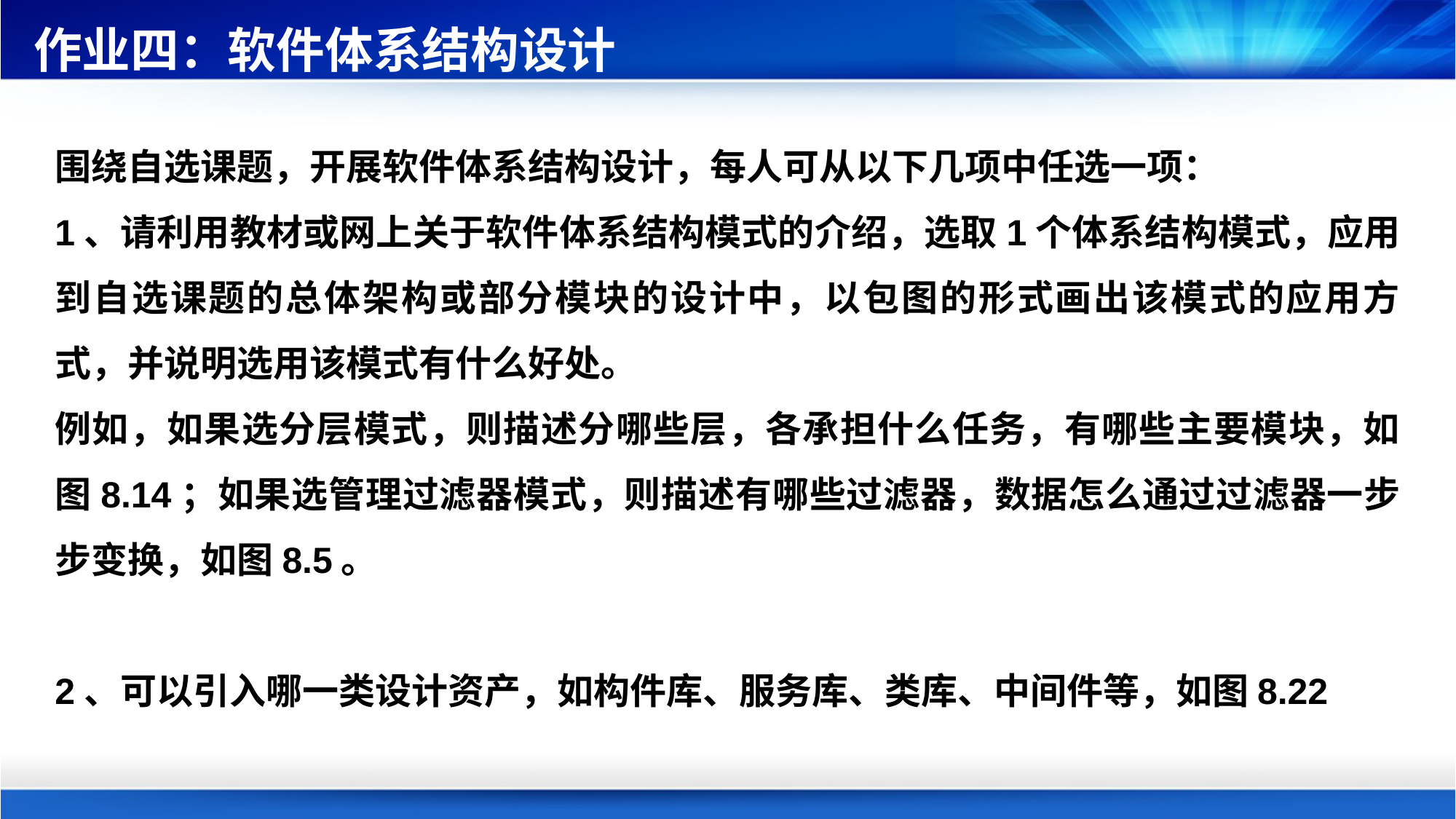

作业四：软件体系结构设计

围绕自选课题，开展软件体系结构设计，每人可从以下几项中任选一项：
1、请利用教材或网上关于软件体系结构模式的介绍，选取1个体系结构模式，应用到自选课题的总体架构或部分模块的设计中，以包图的形式画出该模式的应用方式，并说明选用该模式有什么好处。
例如，如果选分层模式，则描述分哪些层，各承担什么任务，有哪些主要模块，如图8.14；如果选管理过滤器模式，则描述有哪些过滤器，数据怎么通过过滤器一步步变换，如图8.5。

2、可以引入哪一类设计资产，如构件库、服务库、类库、中间件等，如图8.22